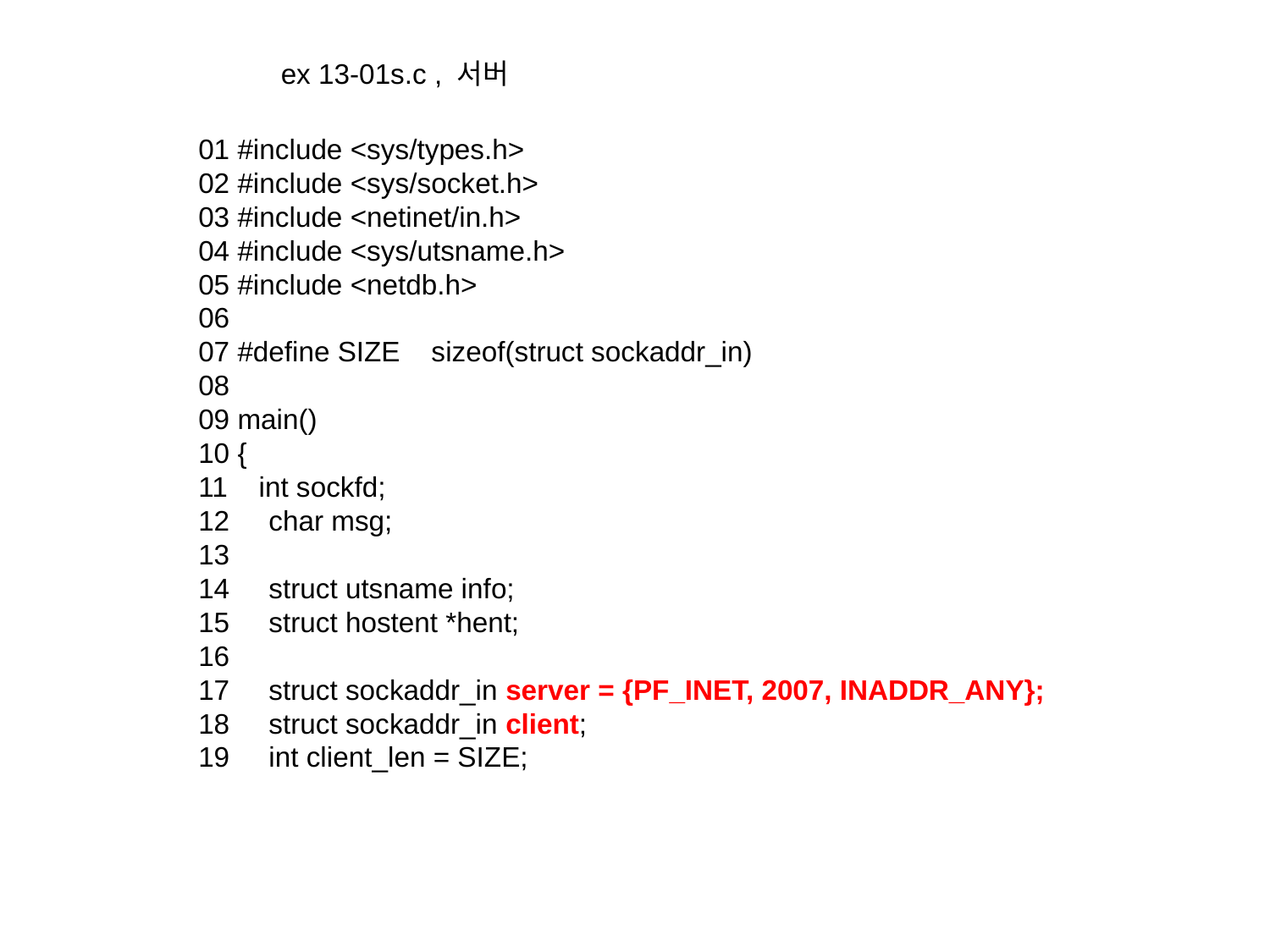

ex 13-01s.c , 서버
01 #include <sys/types.h>
02 #include <sys/socket.h>
03 #include <netinet/in.h>
04 #include <sys/utsname.h>
05 #include <netdb.h>
06
07 #define SIZE    sizeof(struct sockaddr_in)
08
09 main()
10 {
11    int sockfd;
12     char msg;
13
14     struct utsname info;
15     struct hostent *hent;
16
17     struct sockaddr_in server = {PF_INET, 2007, INADDR_ANY};
18     struct sockaddr_in client;
19     int client_len = SIZE;